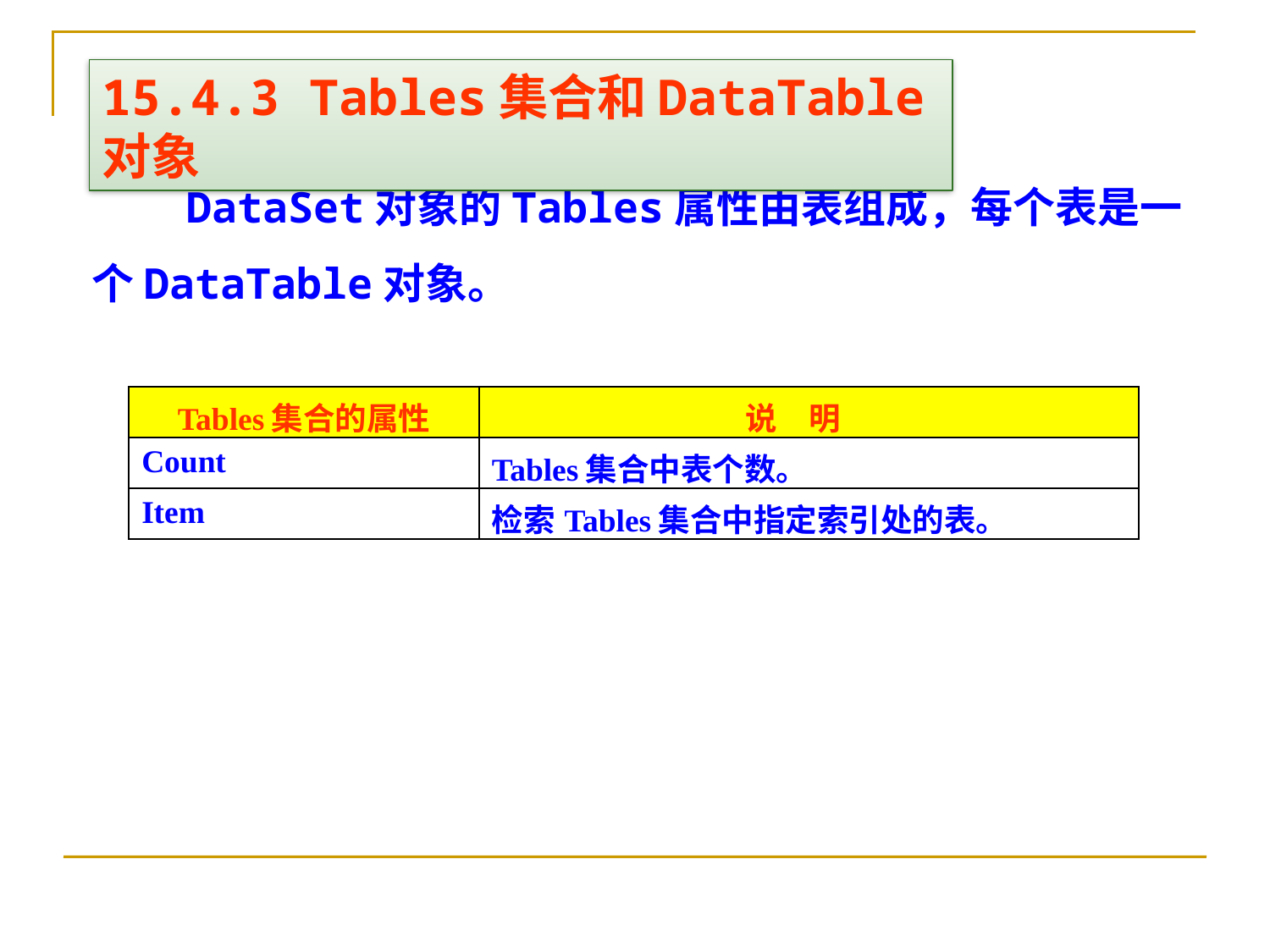

15.4.3 Tables集合和DataTable对象
　　DataSet对象的Tables属性由表组成，每个表是一个DataTable对象。
| Tables集合的属性 | 说　明 |
| --- | --- |
| Count | Tables集合中表个数。 |
| Item | 检索Tables集合中指定索引处的表。 |